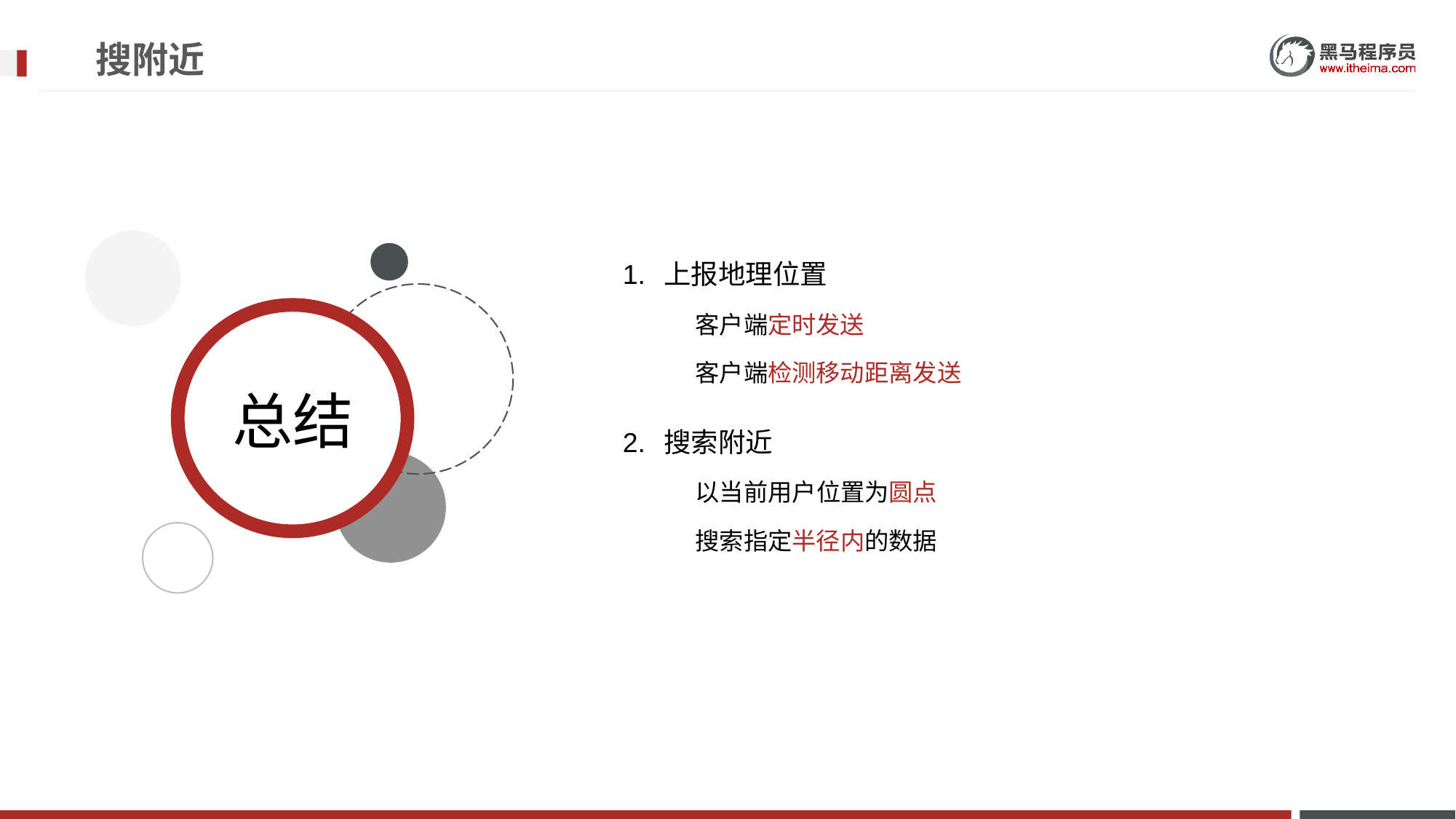

# 搜附近
上报地理位置
客户端定时发送
客户端检测移动距离发送
搜索附近
以当前用户位置为圆点
搜索指定半径内的数据